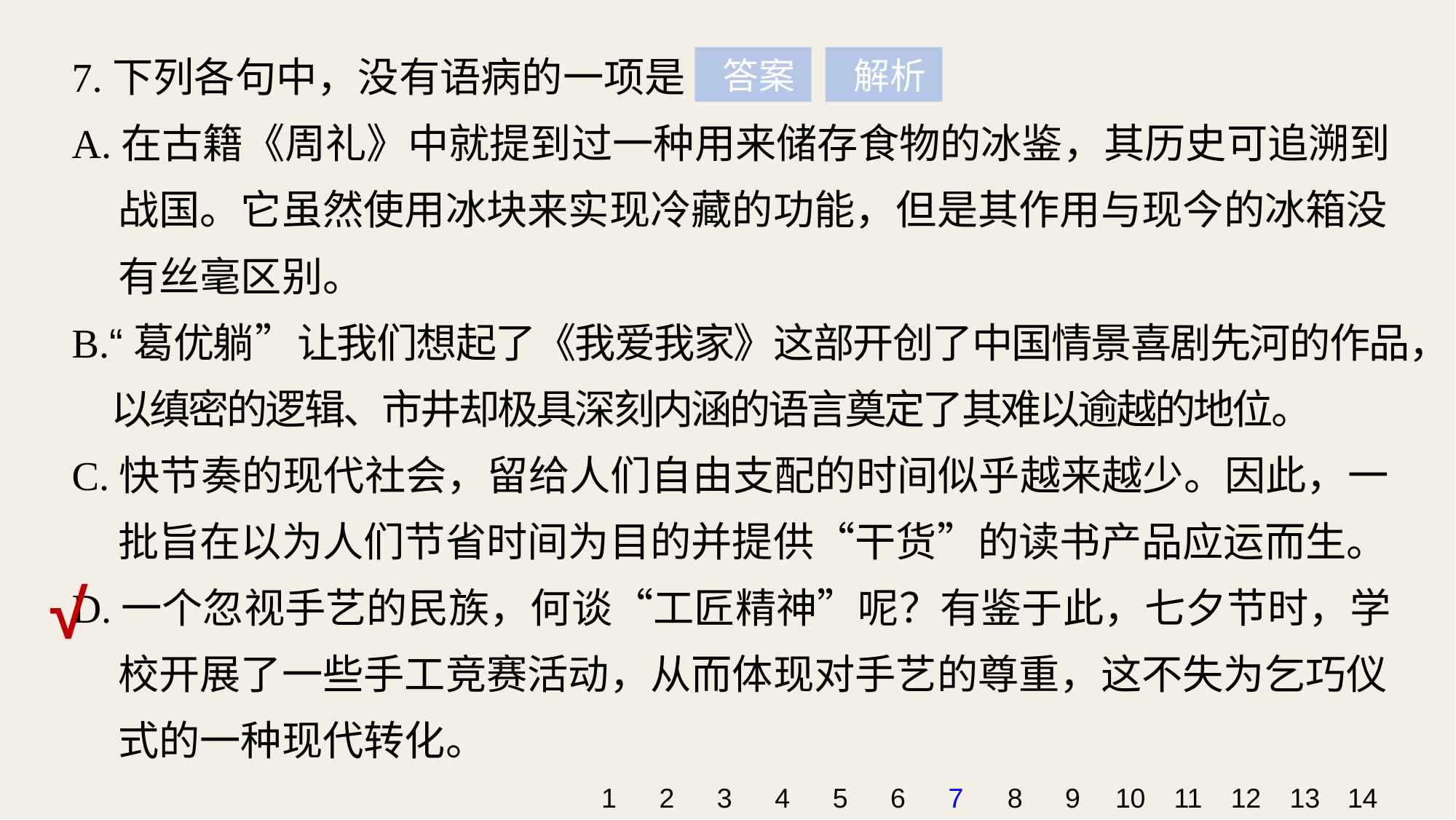

7.下列各句中，没有语病的一项是
A.在古籍《周礼》中就提到过一种用来储存食物的冰鉴，其历史可追溯到
    战国。它虽然使用冰块来实现冷藏的功能，但是其作用与现今的冰箱没
    有丝毫区别。
B.“葛优躺”让我们想起了《我爱我家》这部开创了中国情景喜剧先河的作品，
    以缜密的逻辑、市井却极具深刻内涵的语言奠定了其难以逾越的地位。
C.快节奏的现代社会，留给人们自由支配的时间似乎越来越少。因此，一
    批旨在以为人们节省时间为目的并提供“干货”的读书产品应运而生。
D.一个忽视手艺的民族，何谈“工匠精神”呢？有鉴于此，七夕节时，学
    校开展了一些手工竞赛活动，从而体现对手艺的尊重，这不失为乞巧仪
    式的一种现代转化。
 答案
 解析
√
1
2
3
4
5
6
7
8
9
10
11
12
13
14